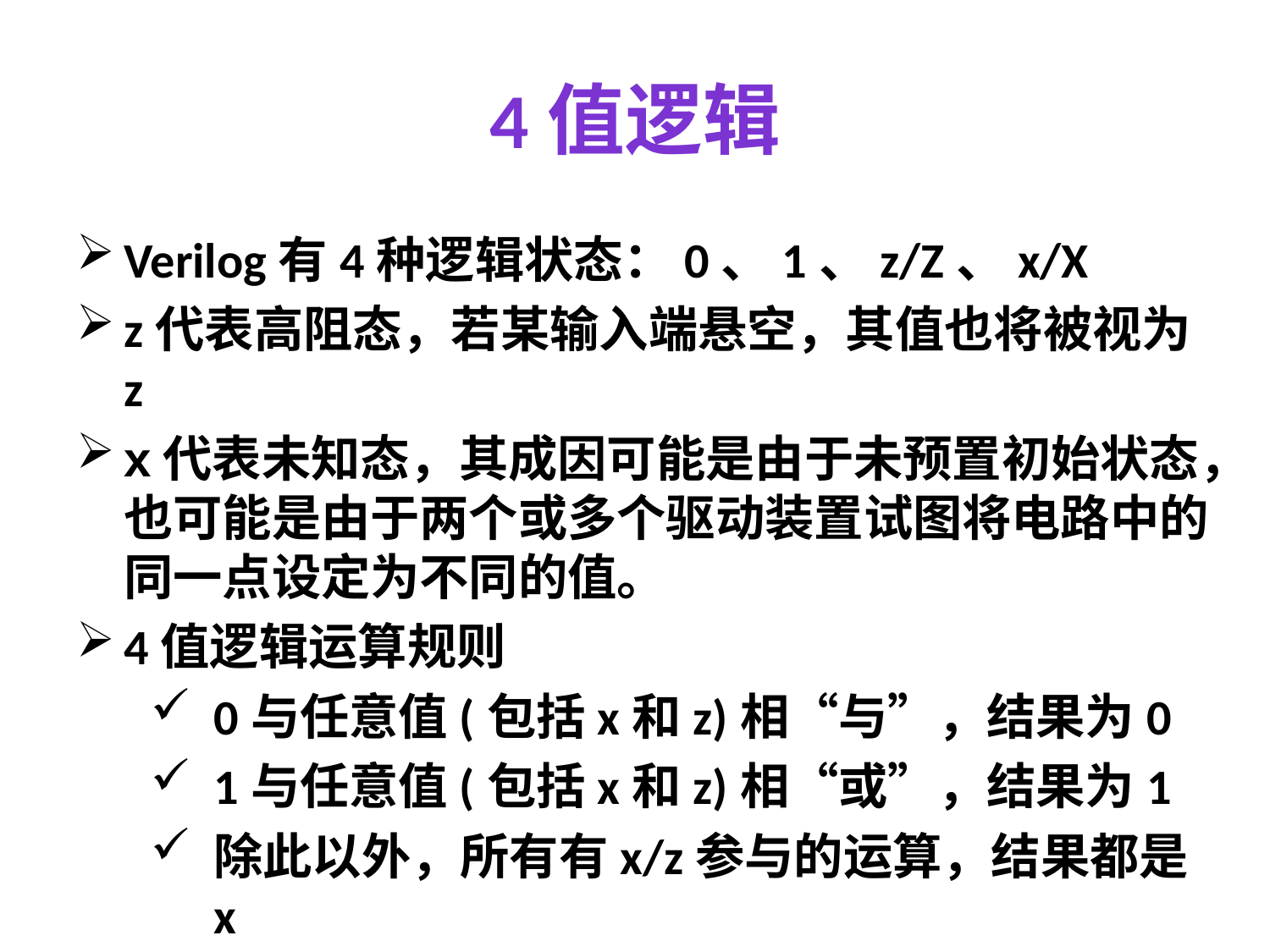

# 4值逻辑
Verilog有4种逻辑状态：0、1、z/Z、x/X
z代表高阻态，若某输入端悬空，其值也将被视为z
x代表未知态，其成因可能是由于未预置初始状态，也可能是由于两个或多个驱动装置试图将电路中的同一点设定为不同的值。
4值逻辑运算规则
0与任意值(包括x和z)相“与”，结果为0
1与任意值(包括x和z)相“或”，结果为1
除此以外，所有有x/z参与的运算，结果都是x